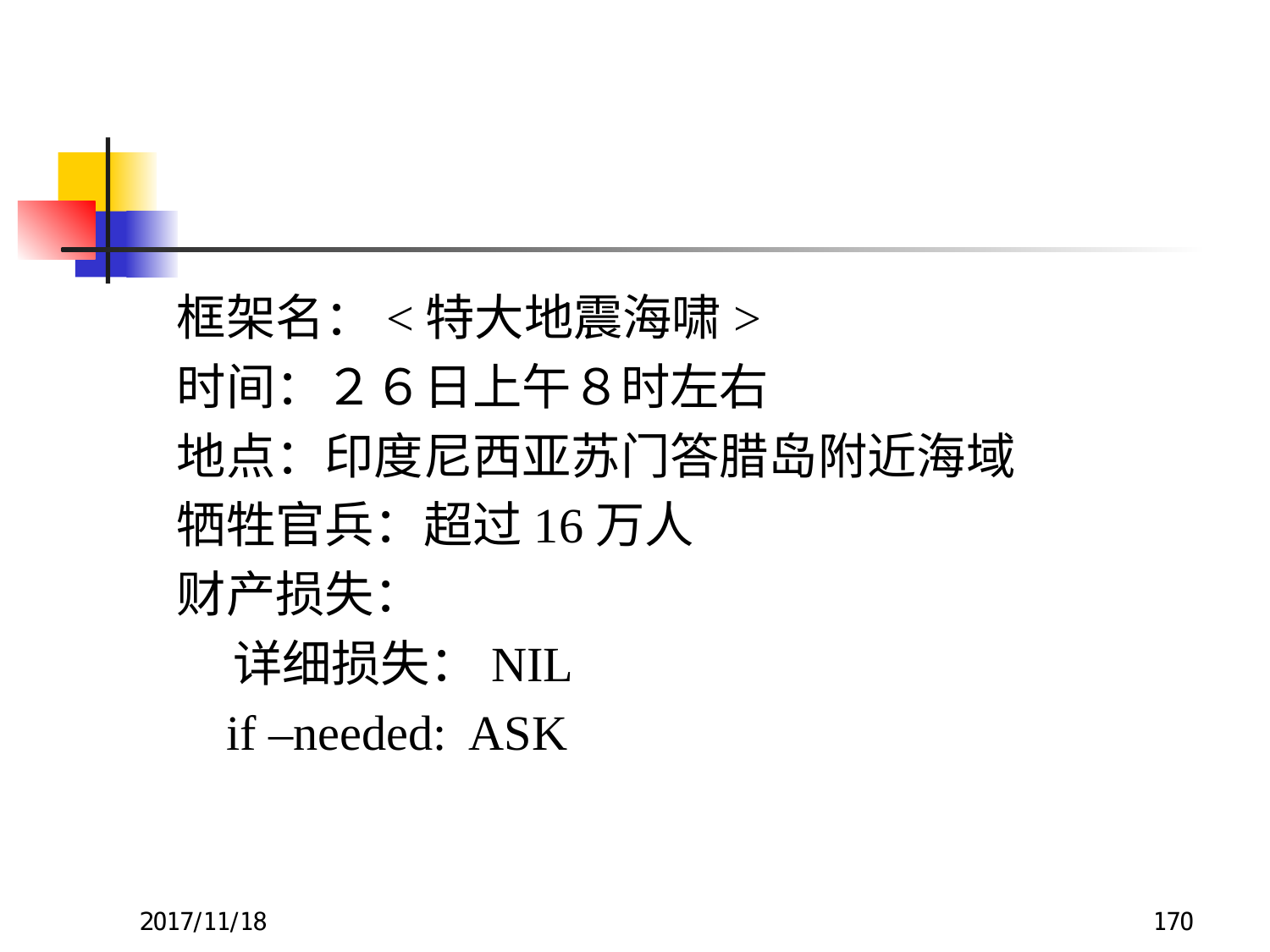

#
框架名：<特大地震海啸>
时间：２６日上午８时左右
地点：印度尼西亚苏门答腊岛附近海域
牺牲官兵：超过16万人
财产损失：
    详细损失：NIL
    if –needed:  ASK
2017/11/18
170